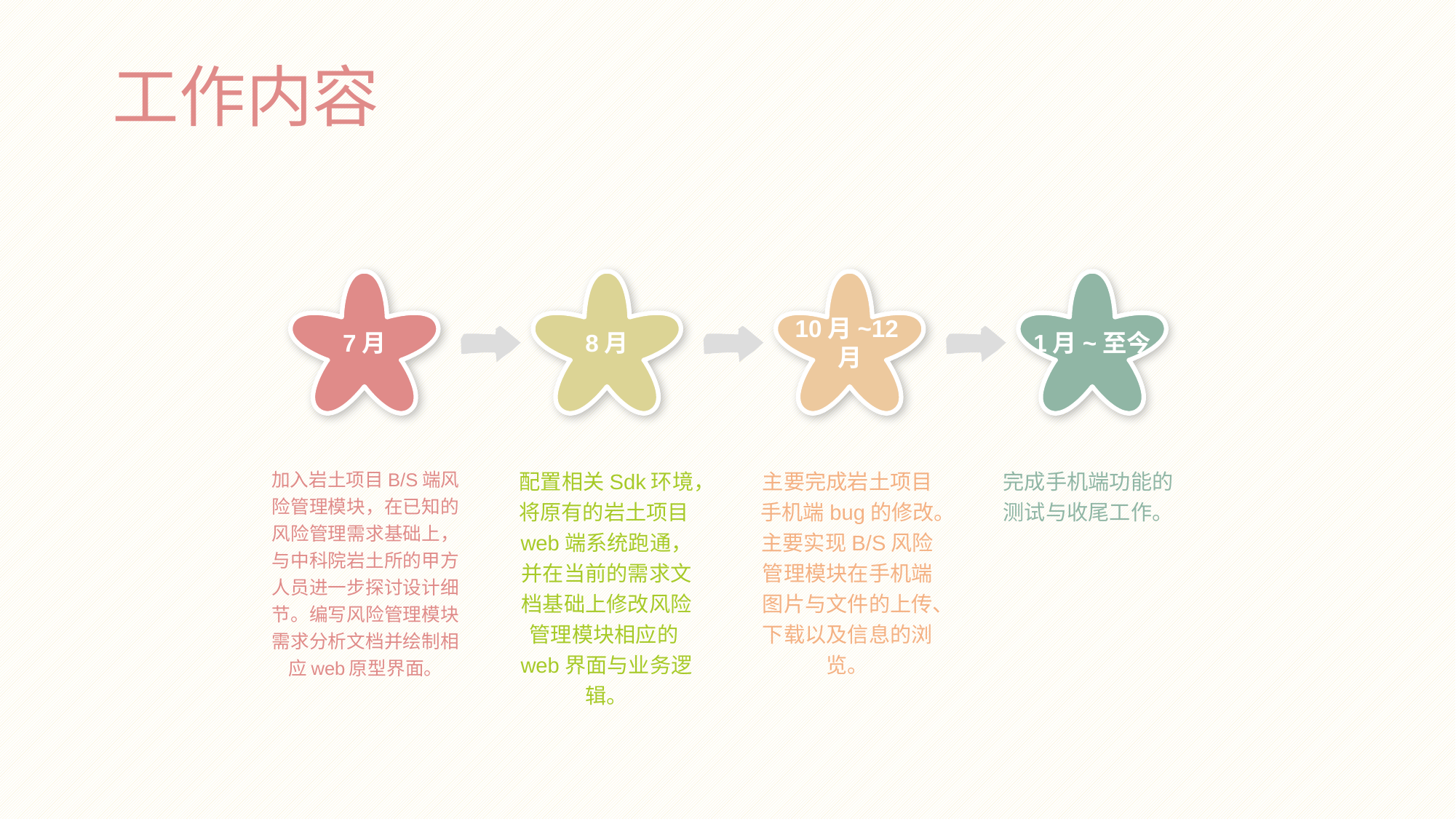

工作内容
7月
8月
10月~12月
1月~至今

配置相关Sdk环境，将原有的岩土项目web端系统跑通，并在当前的需求文档基础上修改风险管理模块相应的web界面与业务逻辑。
主要完成岩土项目手机端bug的修改。主要实现B/S风险管理模块在手机端图片与文件的上传、下载以及信息的浏览。

完成手机端功能的测试与收尾工作。
加入岩土项目B/S端风险管理模块，在已知的风险管理需求基础上，与中科院岩土所的甲方人员进一步探讨设计细节。编写风险管理模块需求分析文档并绘制相应web原型界面。